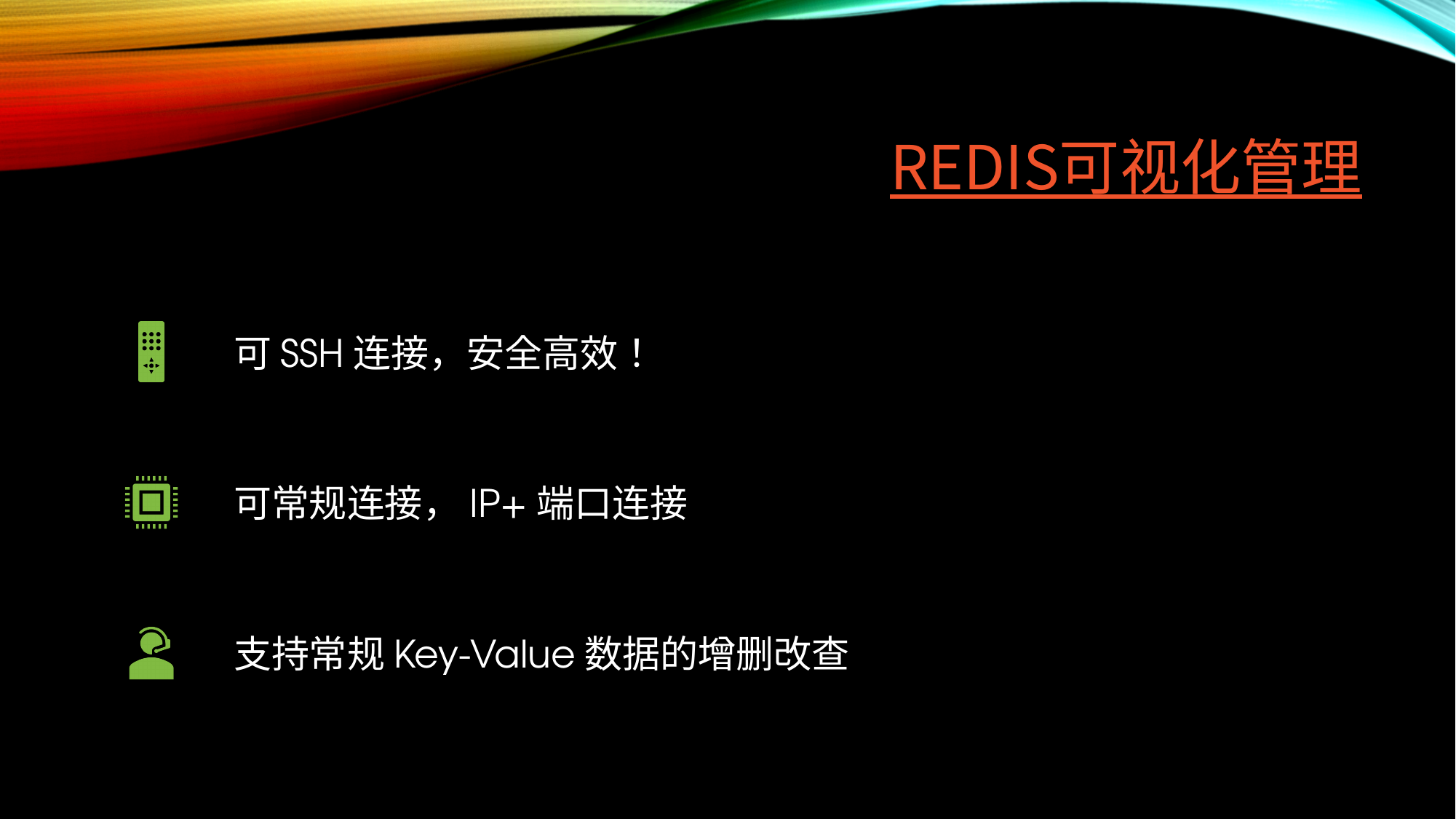

# Redis可视化管理
可SSH连接，安全高效！
可常规连接，IP+端口连接
支持常规Key-Value数据的增删改查